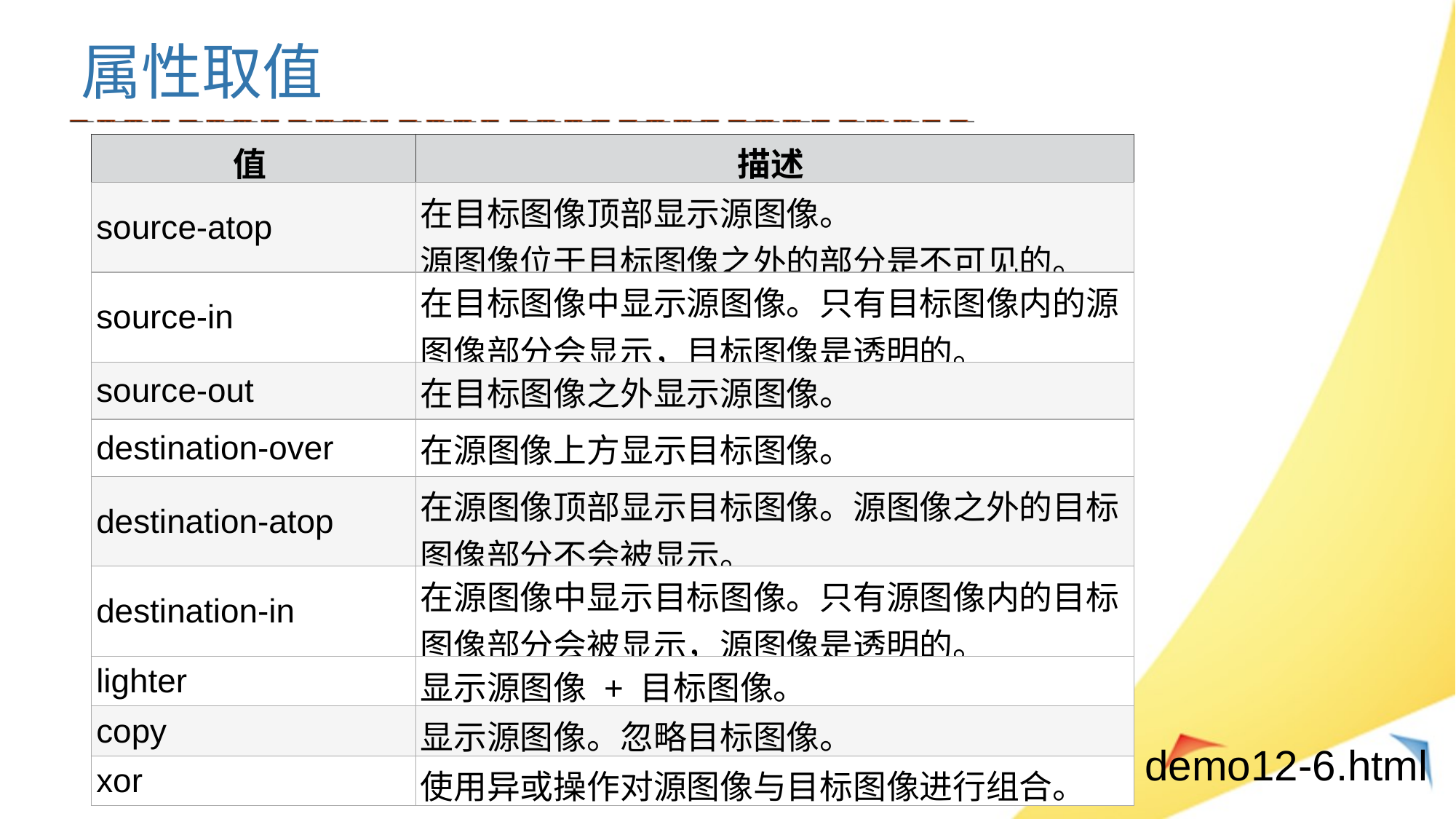

属性取值
| 值 | 描述 |
| --- | --- |
| source-atop | 在目标图像顶部显示源图像。 源图像位于目标图像之外的部分是不可见的。 |
| source-in | 在目标图像中显示源图像。只有目标图像内的源图像部分会显示，目标图像是透明的。 |
| source-out | 在目标图像之外显示源图像。 |
| destination-over | 在源图像上方显示目标图像。 |
| destination-atop | 在源图像顶部显示目标图像。源图像之外的目标图像部分不会被显示。 |
| destination-in | 在源图像中显示目标图像。只有源图像内的目标图像部分会被显示，源图像是透明的。 |
| lighter | 显示源图像 + 目标图像。 |
| copy | 显示源图像。忽略目标图像。 |
| xor | 使用异或操作对源图像与目标图像进行组合。 |
demo12-6.html